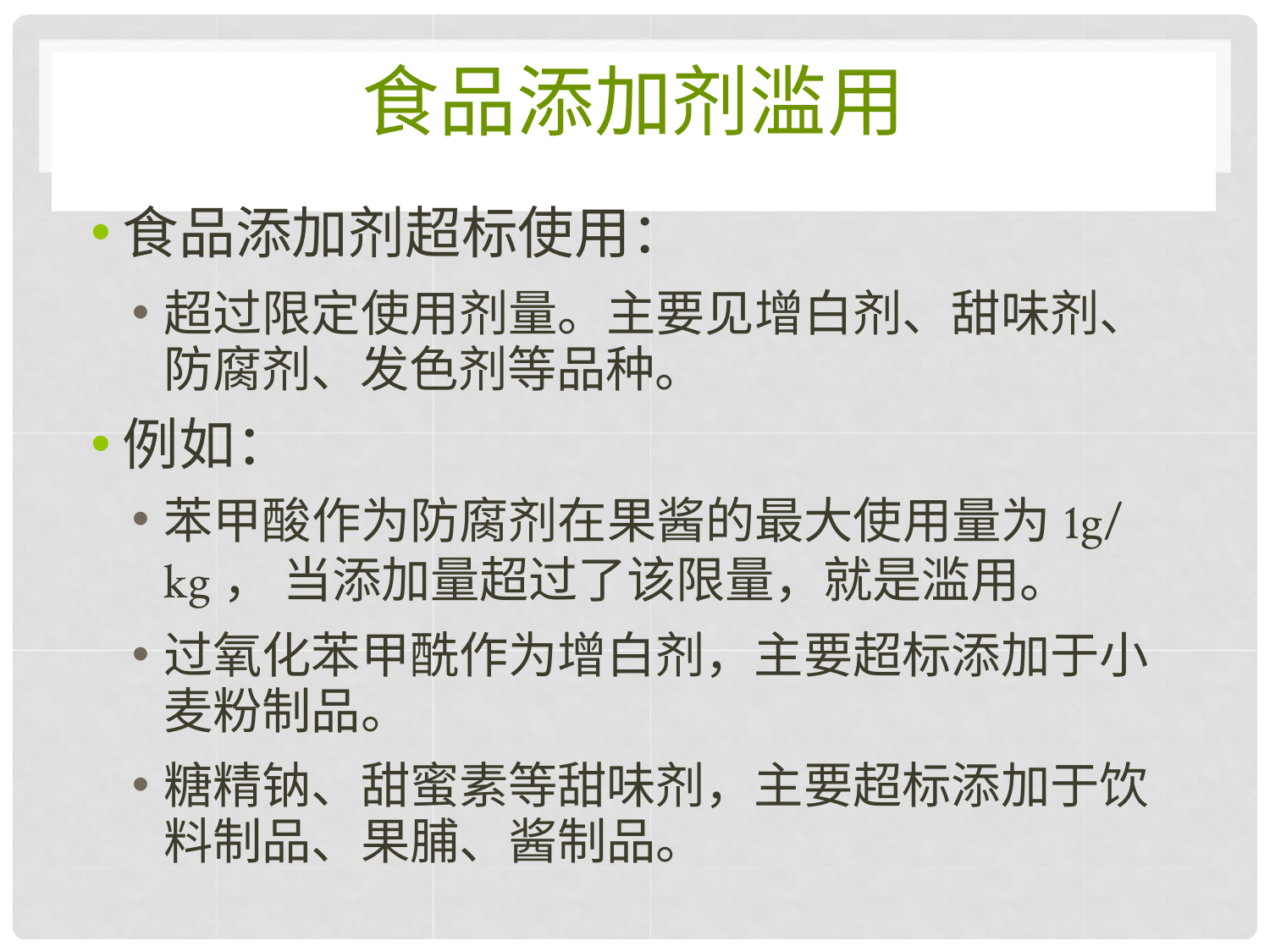

# 食品添加剂滥用
食品添加剂超标使用：
超过限定使用剂量。主要见增白剂、甜味剂、 防腐剂、发色剂等品种。
例如：
苯甲酸作为防腐剂在果酱的最大使用量为1g/kg， 当添加量超过了该限量，就是滥用。
过氧化苯甲酰作为增白剂，主要超标添加于小 麦粉制品。
糖精钠、甜蜜素等甜味剂，主要超标添加于饮 料制品、果脯、酱制品。